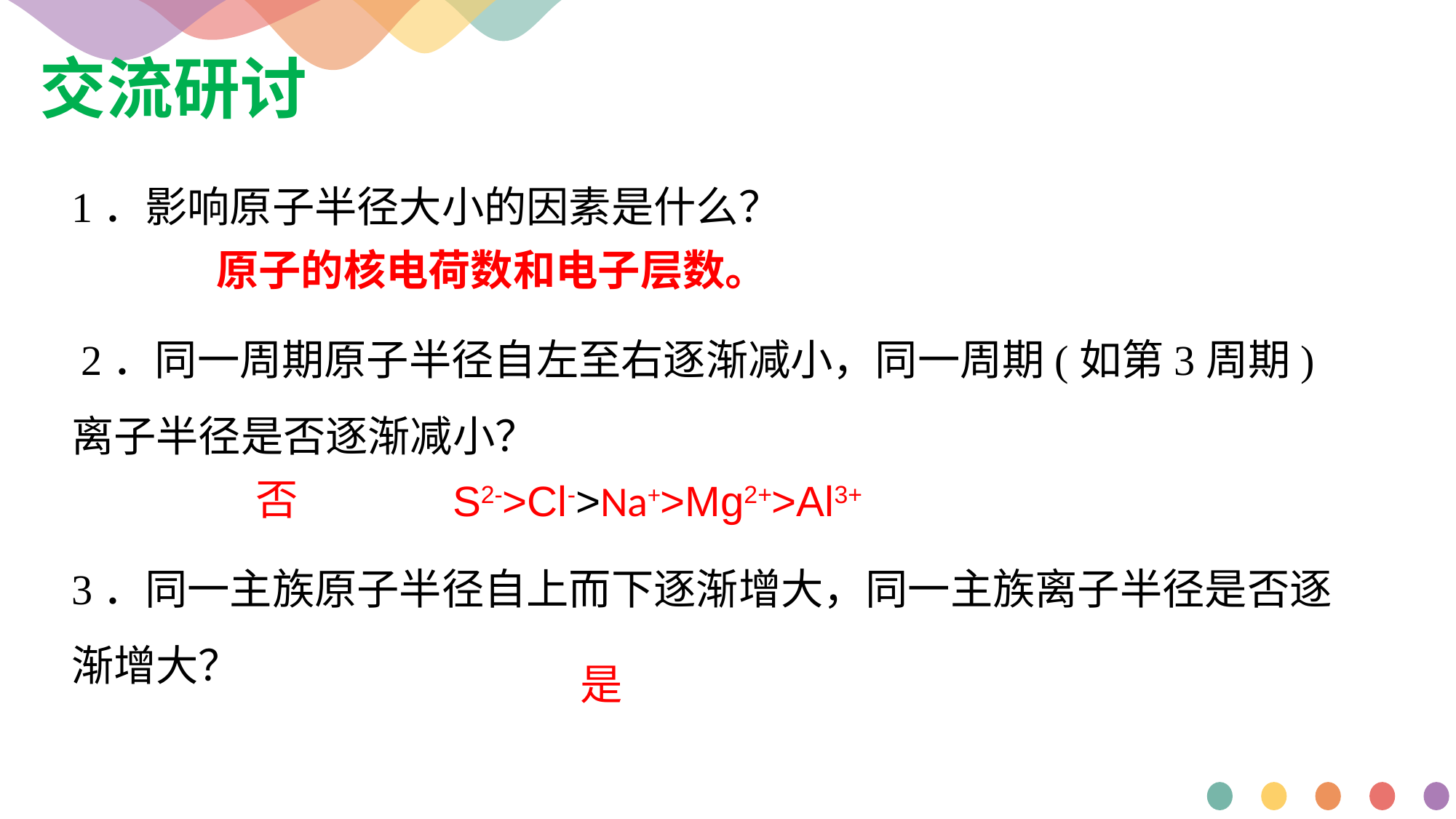

交流研讨
1．影响原子半径大小的因素是什么？

 2．同一周期原子半径自左至右逐渐减小，同一周期(如第3周期)离子半径是否逐渐减小？

3．同一主族原子半径自上而下逐渐增大，同一主族离子半径是否逐渐增大？

原子的核电荷数和电子层数。
否
S2->Cl->Na+>Mg2+>Al3+
是